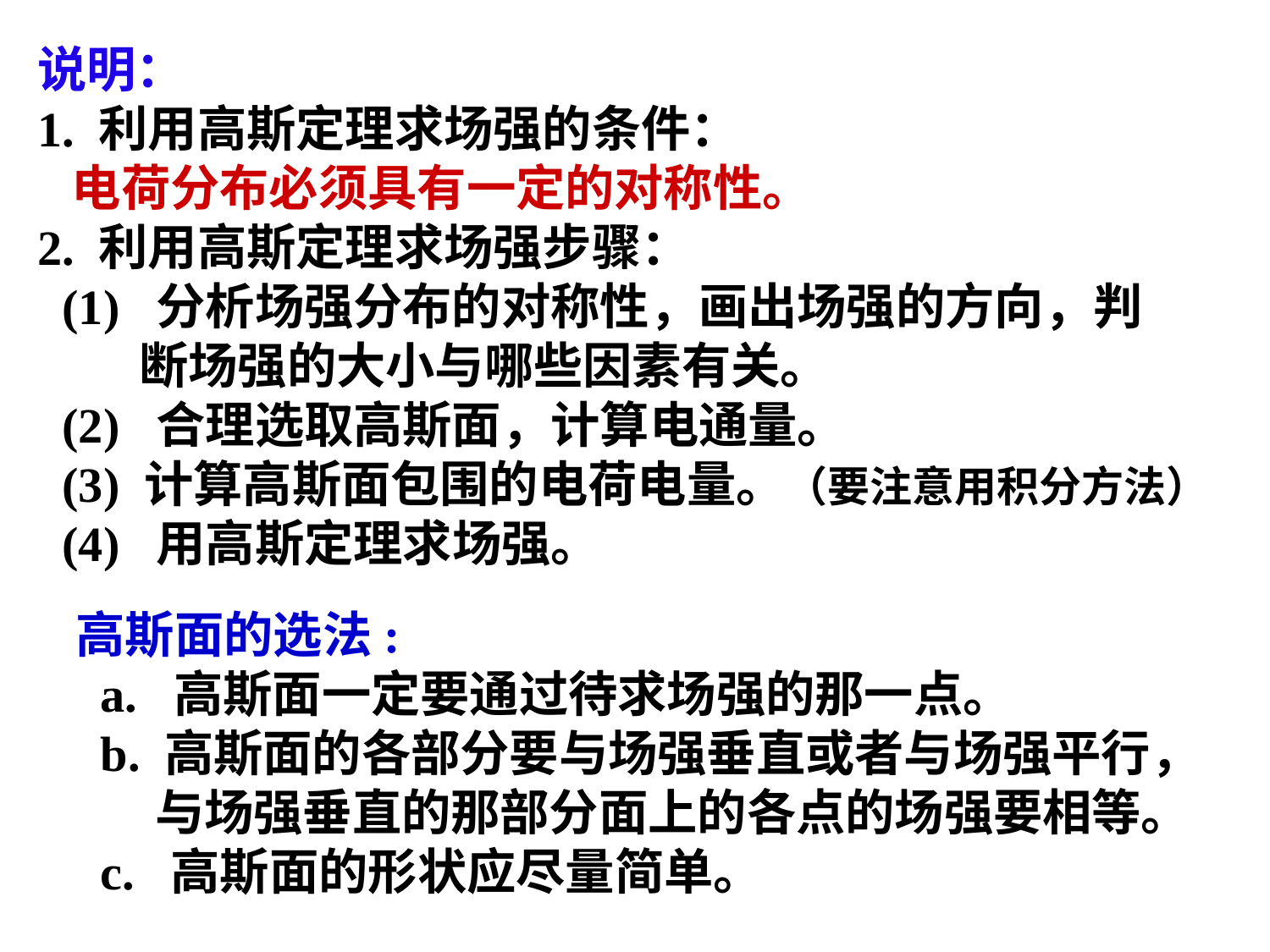

说明：
1. 利用高斯定理求场强的条件：
  电荷分布必须具有一定的对称性。
2. 利用高斯定理求场强步骤：
  (1)  分析场强分布的对称性，画出场强的方向，判
        断场强的大小与哪些因素有关。
  (2)  合理选取高斯面，计算电通量。
  (3) 计算高斯面包围的电荷电量。（要注意用积分方法）
  (4)  用高斯定理求场强。
高斯面的选法:
  a.  高斯面一定要通过待求场强的那一点。
  b. 高斯面的各部分要与场强垂直或者与场强平行，
      与场强垂直的那部分面上的各点的场强要相等。
  c.  高斯面的形状应尽量简单。